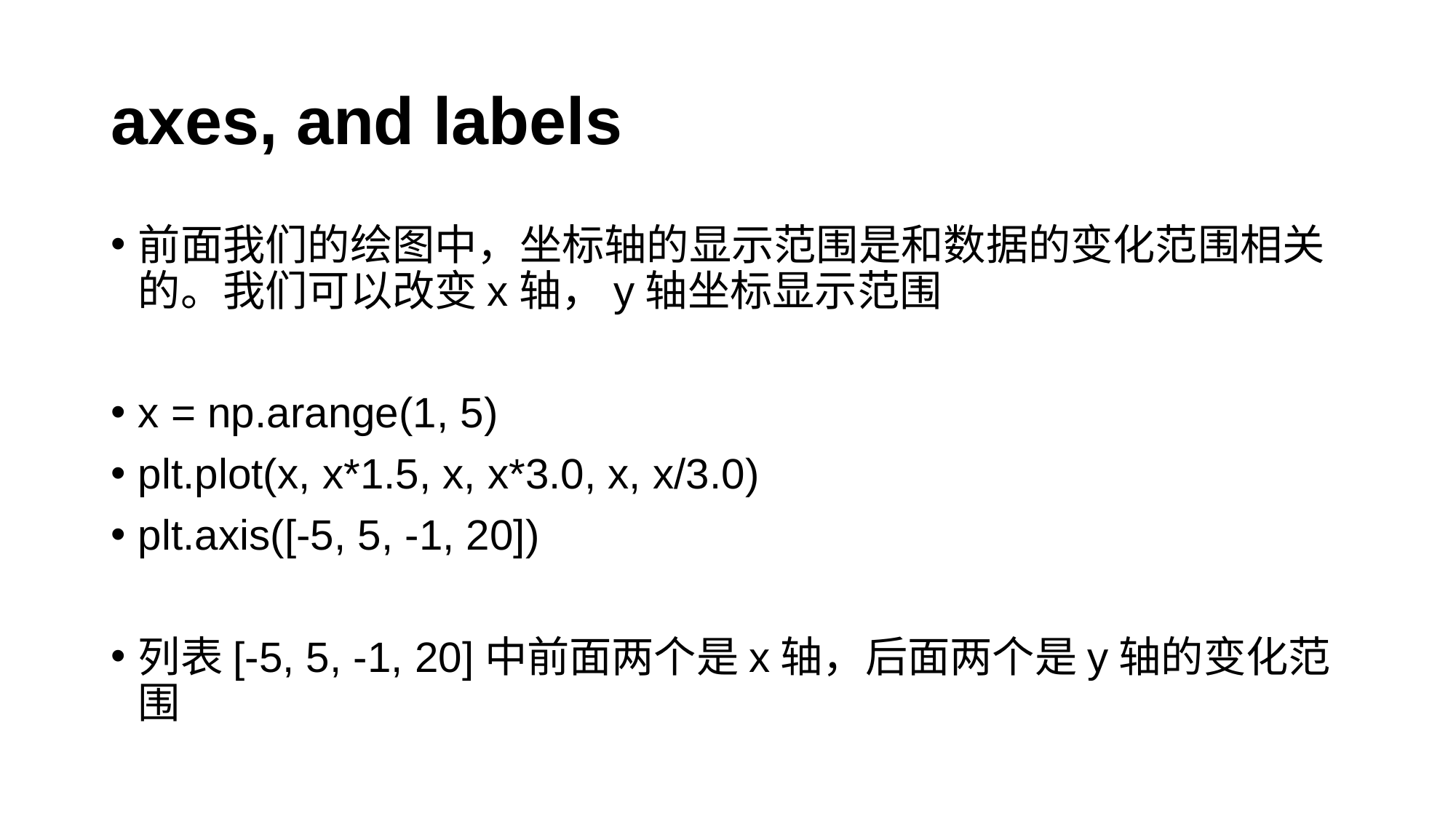

# axes, and labels
前面我们的绘图中，坐标轴的显示范围是和数据的变化范围相关的。我们可以改变x轴，y轴坐标显示范围

x = np.arange(1, 5)
plt.plot(x, x*1.5, x, x*3.0, x, x/3.0)
plt.axis([-5, 5, -1, 20])

列表[-5, 5, -1, 20]中前面两个是x轴，后面两个是y轴的变化范围